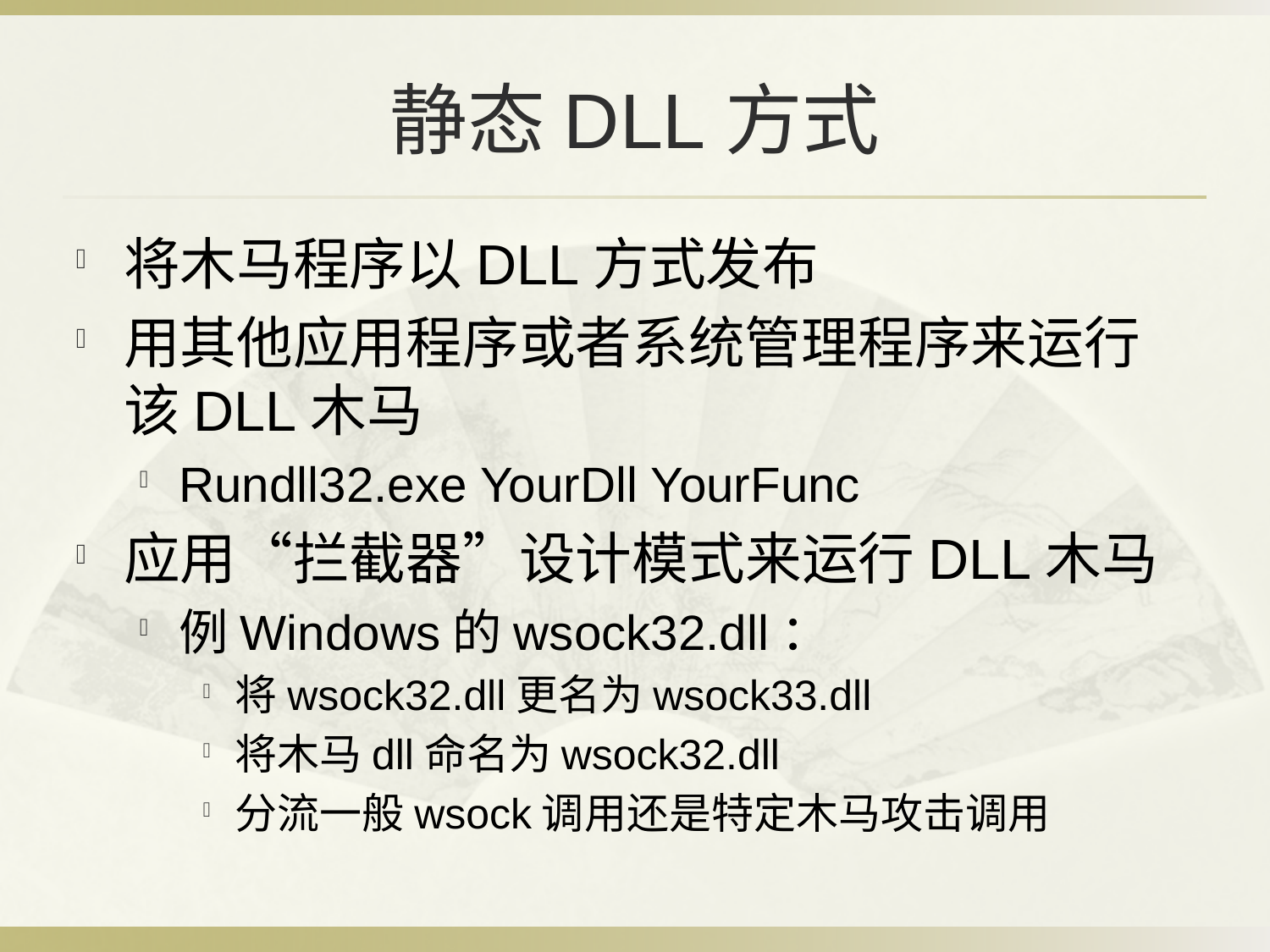

# 静态DLL方式
将木马程序以DLL方式发布
用其他应用程序或者系统管理程序来运行该DLL木马
Rundll32.exe YourDll YourFunc
应用“拦截器”设计模式来运行DLL木马
例Windows的wsock32.dll：
将wsock32.dll更名为wsock33.dll
将木马dll命名为wsock32.dll
分流一般wsock调用还是特定木马攻击调用